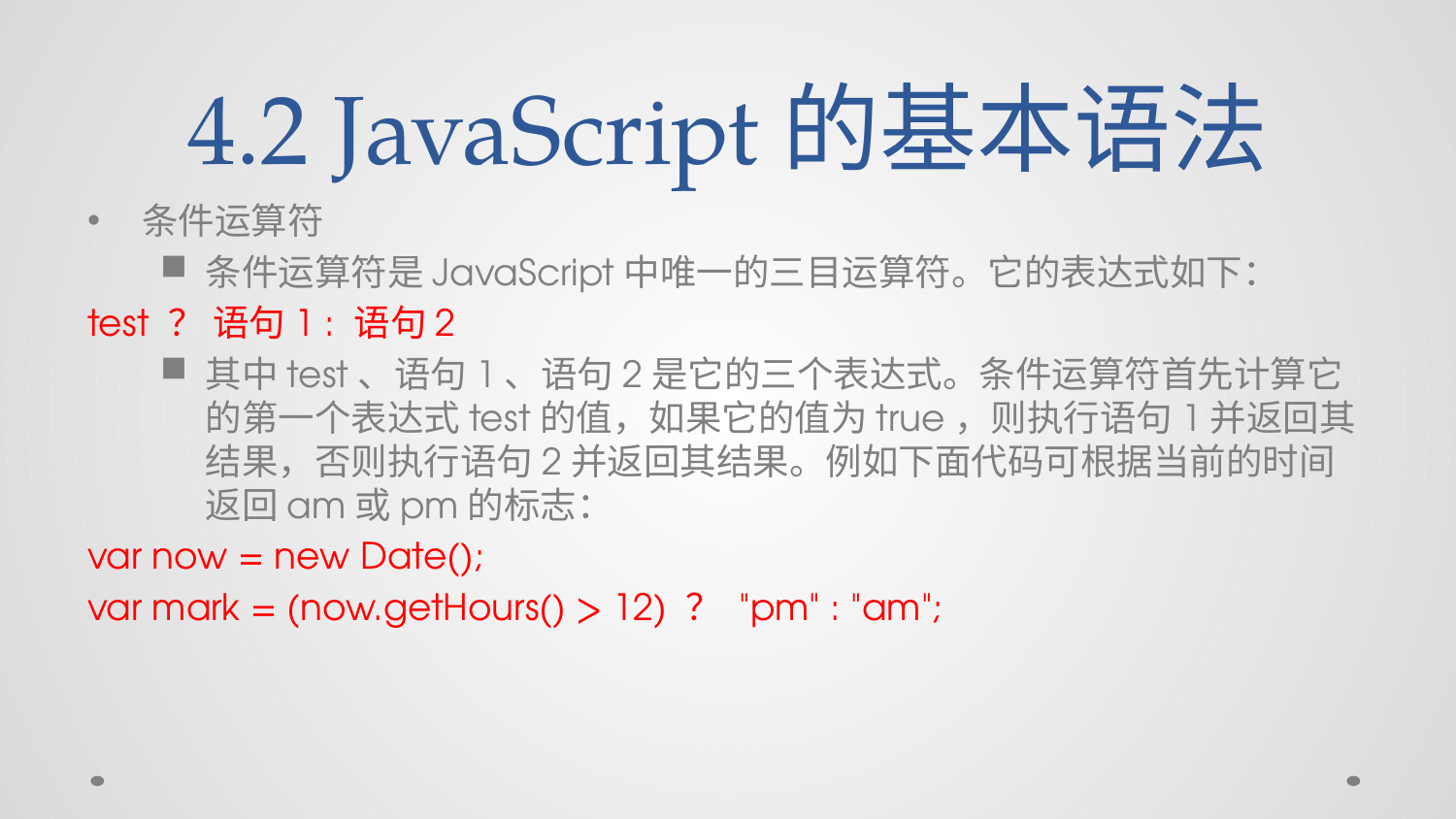

# 4.2 JavaScript的基本语法
条件运算符
条件运算符是JavaScript中唯一的三目运算符。它的表达式如下：
test ？ 语句1 : 语句2
其中test、语句1、语句2是它的三个表达式。条件运算符首先计算它的第一个表达式test的值，如果它的值为true，则执行语句1并返回其结果，否则执行语句2并返回其结果。例如下面代码可根据当前的时间返回am或pm的标志：
var now = new Date();
var mark = (now.getHours() > 12) ？ "pm" : "am";